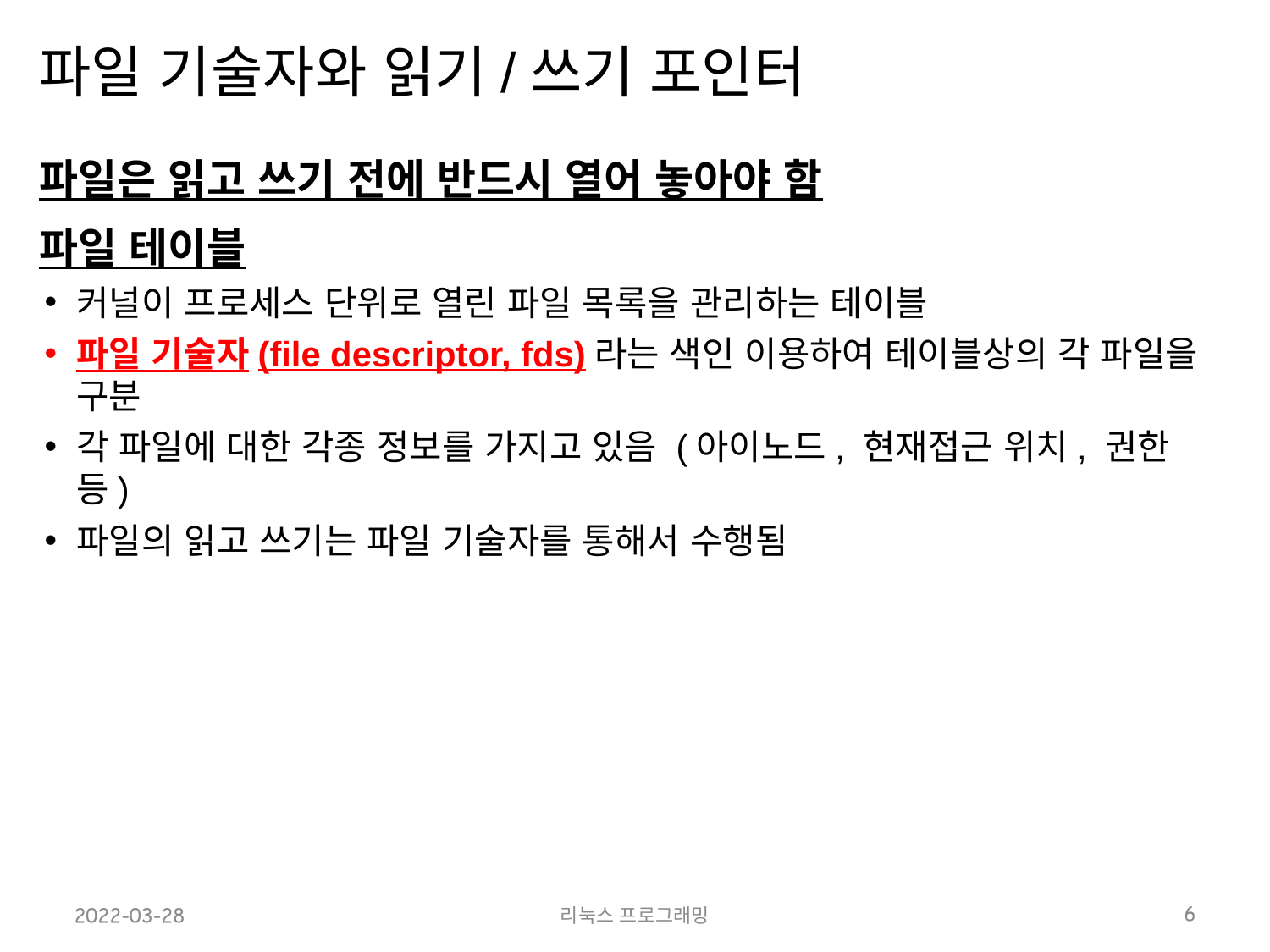

# 파일 기술자와 읽기/쓰기 포인터
파일은 읽고 쓰기 전에 반드시 열어 놓아야 함
파일 테이블
커널이 프로세스 단위로 열린 파일 목록을 관리하는 테이블
파일 기술자(file descriptor, fds)라는 색인 이용하여 테이블상의 각 파일을 구분
각 파일에 대한 각종 정보를 가지고 있음 (아이노드, 현재접근 위치, 권한 등)
파일의 읽고 쓰기는 파일 기술자를 통해서 수행됨

2022-03-28
리눅스 프로그래밍
6